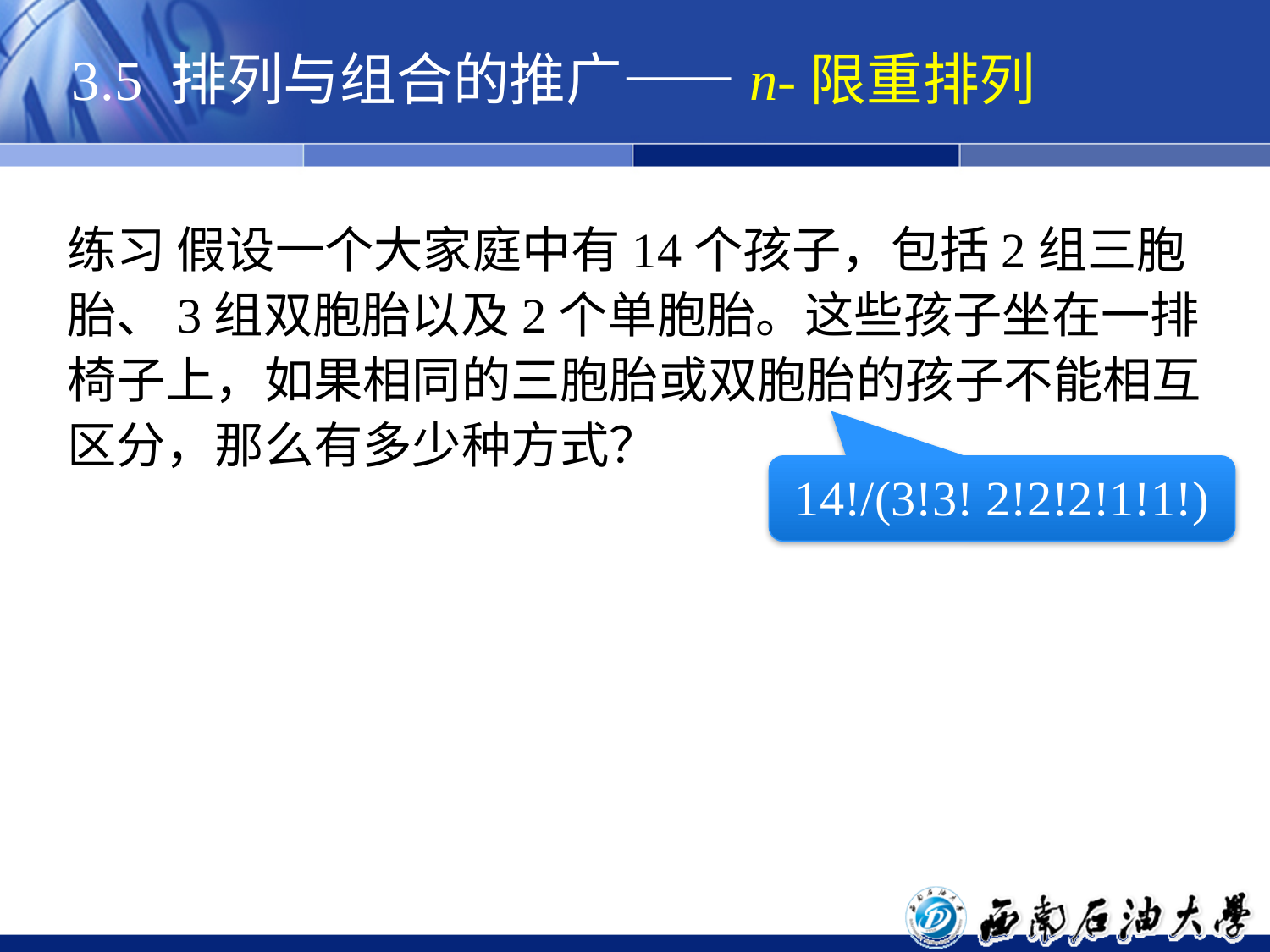

3.5 排列与组合的推广——n-限重排列
练习 假设一个大家庭中有14个孩子，包括2组三胞胎、3组双胞胎以及2个单胞胎。这些孩子坐在一排椅子上，如果相同的三胞胎或双胞胎的孩子不能相互区分，那么有多少种方式？
14!/(3!3! 2!2!2!1!1!)